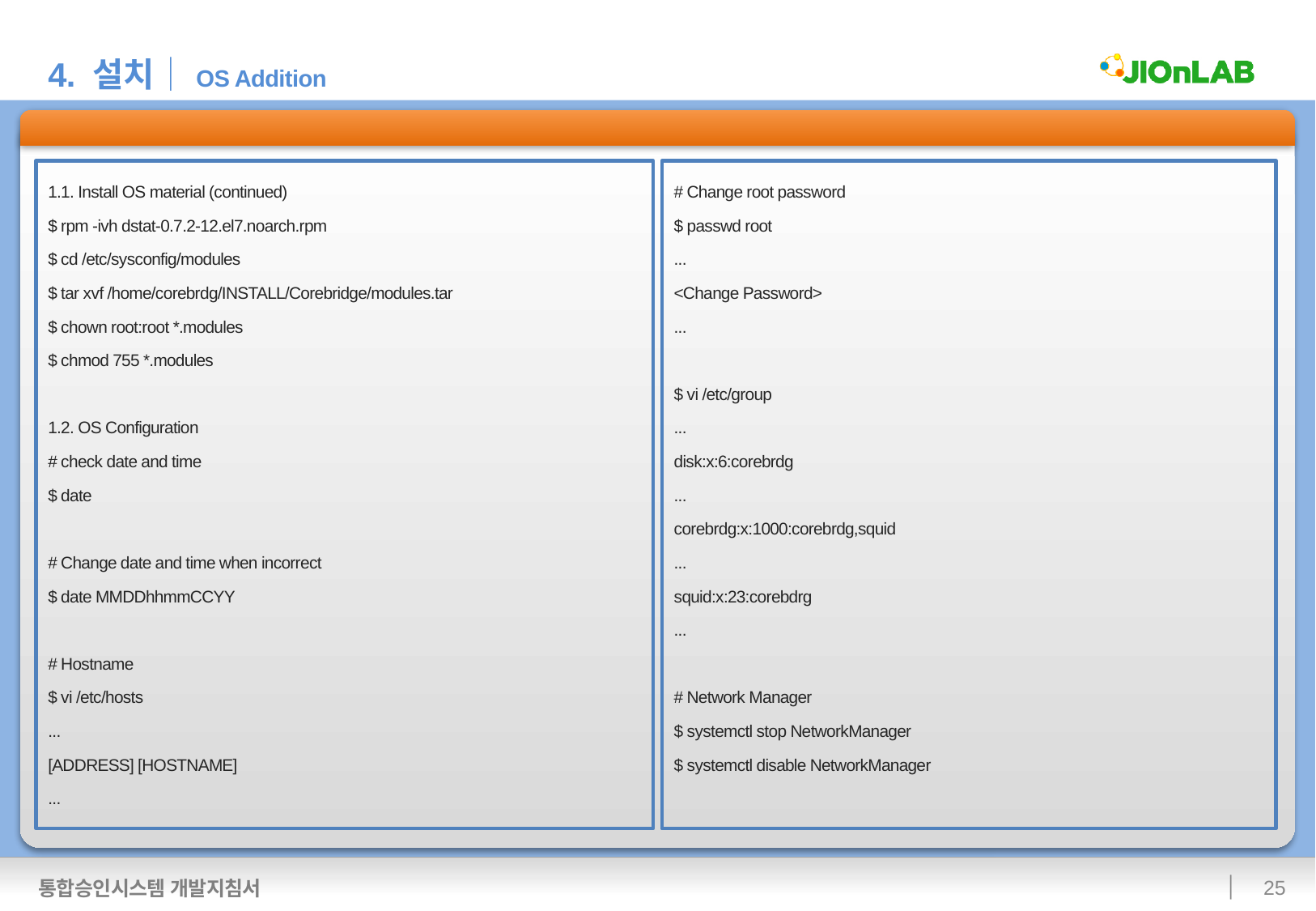

4. 설치│OS Addition

통합승인시스템 설치

1.1. Install OS material (continued)
$ rpm -ivh dstat-0.7.2-12.el7.noarch.rpm
$ cd /etc/sysconfig/modules
$ tar xvf /home/corebrdg/INSTALL/Corebridge/modules.tar
$ chown root:root *.modules
$ chmod 755 *.modules

1.2. OS Configuration
# check date and time
$ date

# Change date and time when incorrect
$ date MMDDhhmmCCYY

# Hostname
$ vi /etc/hosts
...
[ADDRESS] [HOSTNAME]
...
# Change root password
$ passwd root
...
<Change Password>
...

$ vi /etc/group
...
disk:x:6:corebrdg
...
corebrdg:x:1000:corebrdg,squid
...
squid:x:23:corebdrg
...

# Network Manager
$ systemctl stop NetworkManager
$ systemctl disable NetworkManager

 25